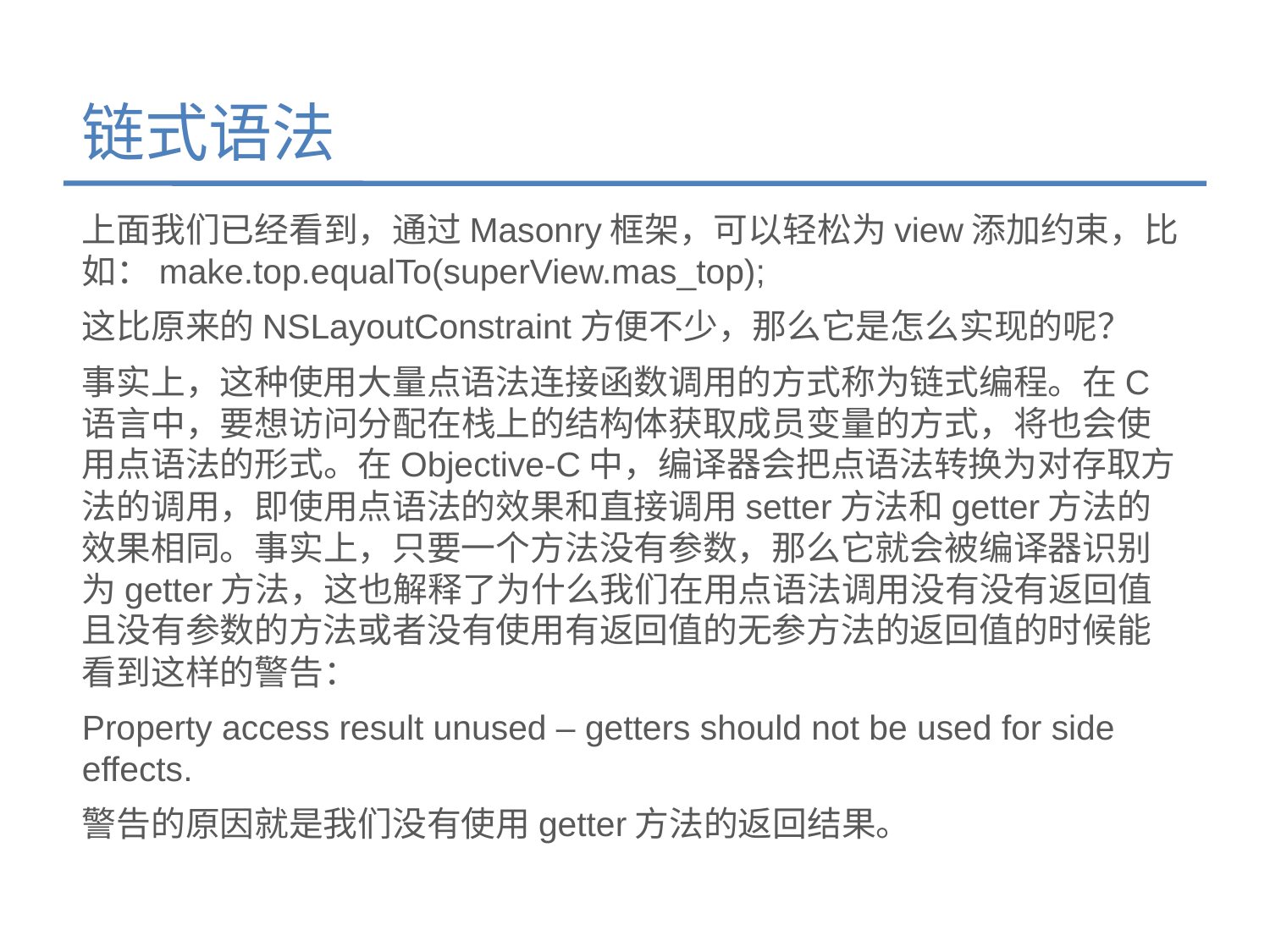

# 链式语法
上面我们已经看到，通过Masonry框架，可以轻松为view添加约束，比如：make.top.equalTo(superView.mas_top);
这比原来的NSLayoutConstraint方便不少，那么它是怎么实现的呢？
事实上，这种使用大量点语法连接函数调用的方式称为链式编程。在C语言中，要想访问分配在栈上的结构体获取成员变量的方式，将也会使用点语法的形式。在Objective-C中，编译器会把点语法转换为对存取方法的调用，即使用点语法的效果和直接调用setter方法和getter方法的效果相同。事实上，只要一个方法没有参数，那么它就会被编译器识别为getter方法，这也解释了为什么我们在用点语法调用没有没有返回值且没有参数的方法或者没有使用有返回值的无参方法的返回值的时候能看到这样的警告：
Property access result unused – getters should not be used for side effects.
警告的原因就是我们没有使用getter方法的返回结果。